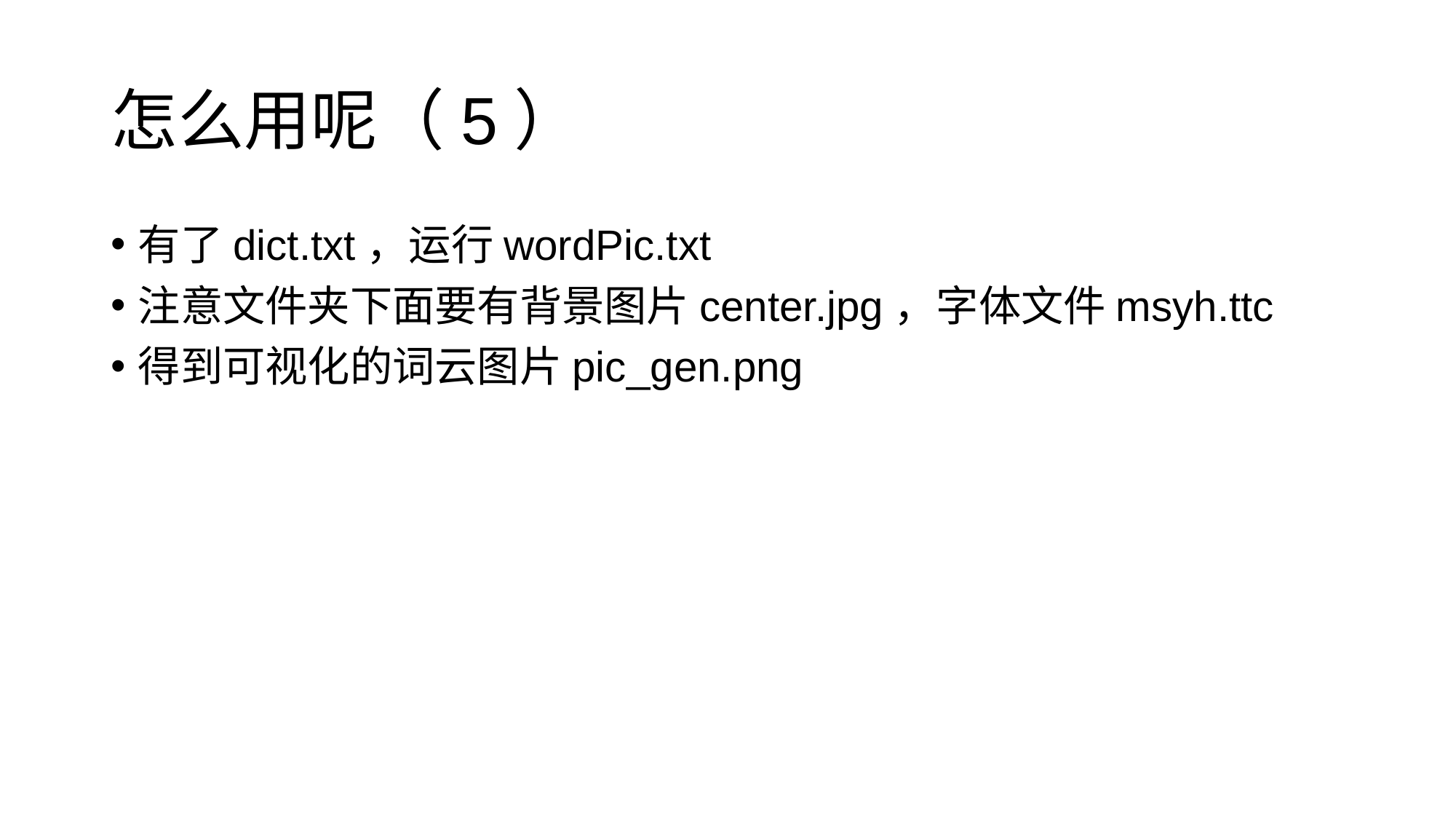

# 怎么用呢（5）
有了dict.txt，运行wordPic.txt
注意文件夹下面要有背景图片center.jpg，字体文件msyh.ttc
得到可视化的词云图片pic_gen.png